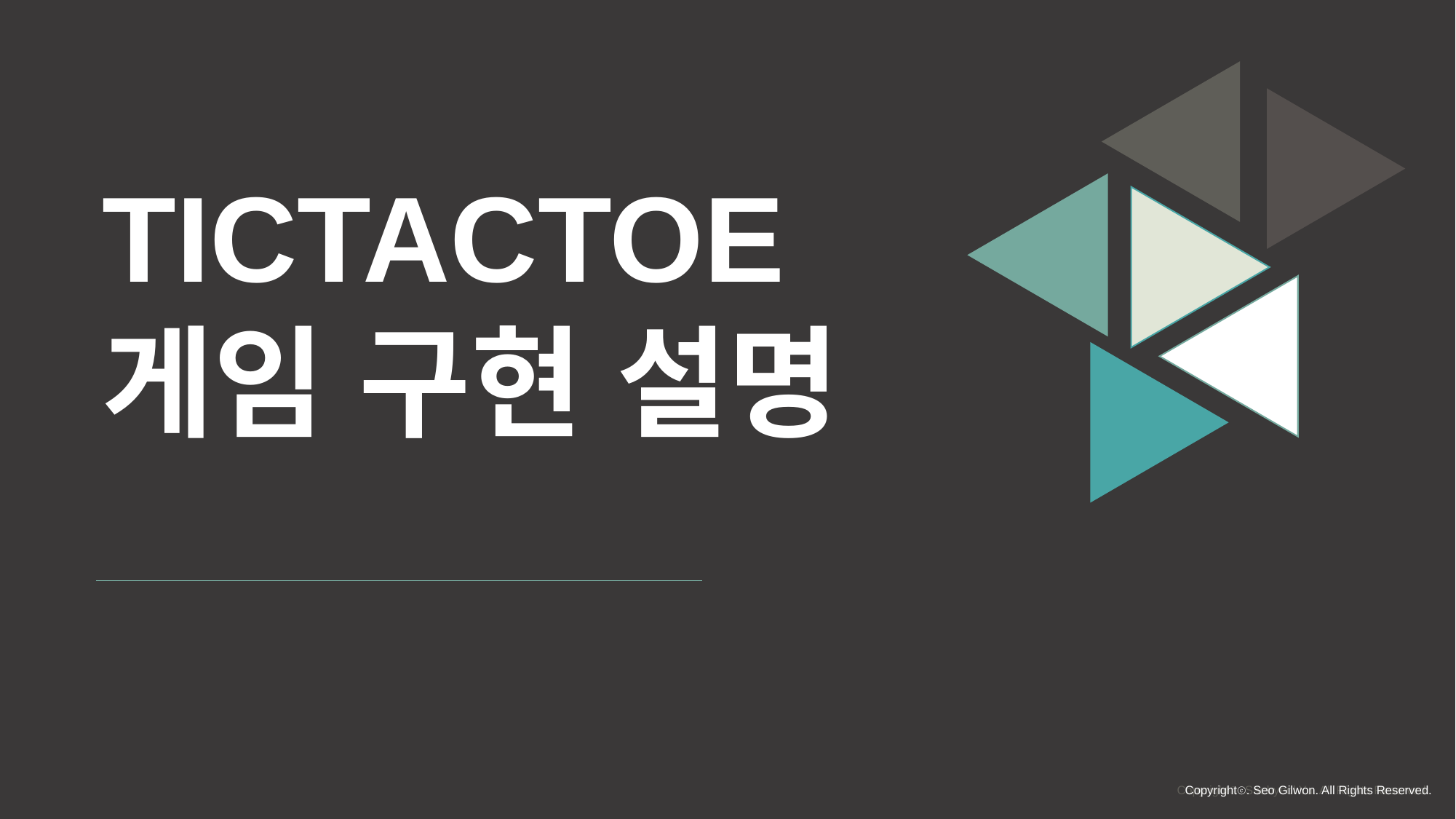

TICTACTOE
게임 구현 설명

Copyrightⓒ. Seo Gilwon. All Rights Reserved.